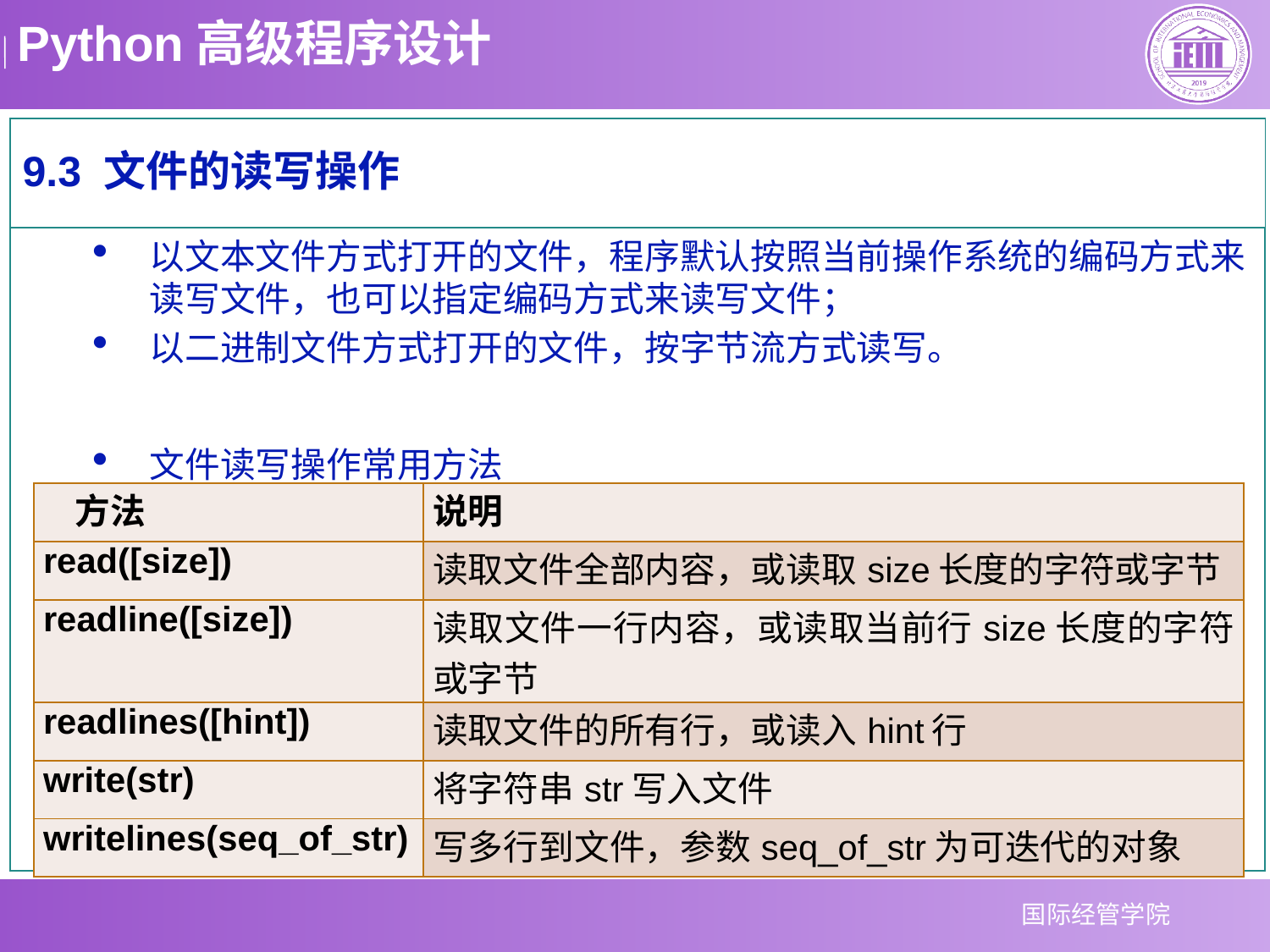

9.3 文件的读写操作
以文本文件方式打开的文件，程序默认按照当前操作系统的编码方式来读写文件，也可以指定编码方式来读写文件；
以二进制文件方式打开的文件，按字节流方式读写。

文件读写操作常用方法

| 方法 | 说明 |
| --- | --- |
| read([size]) | 读取文件全部内容，或读取size长度的字符或字节 |
| readline([size]) | 读取文件一行内容，或读取当前行size长度的字符或字节 |
| readlines([hint]) | 读取文件的所有行，或读入hint行 |
| write(str) | 将字符串str写入文件 |
| writelines(seq\_of\_str) | 写多行到文件，参数seq\_of\_str为可迭代的对象 |